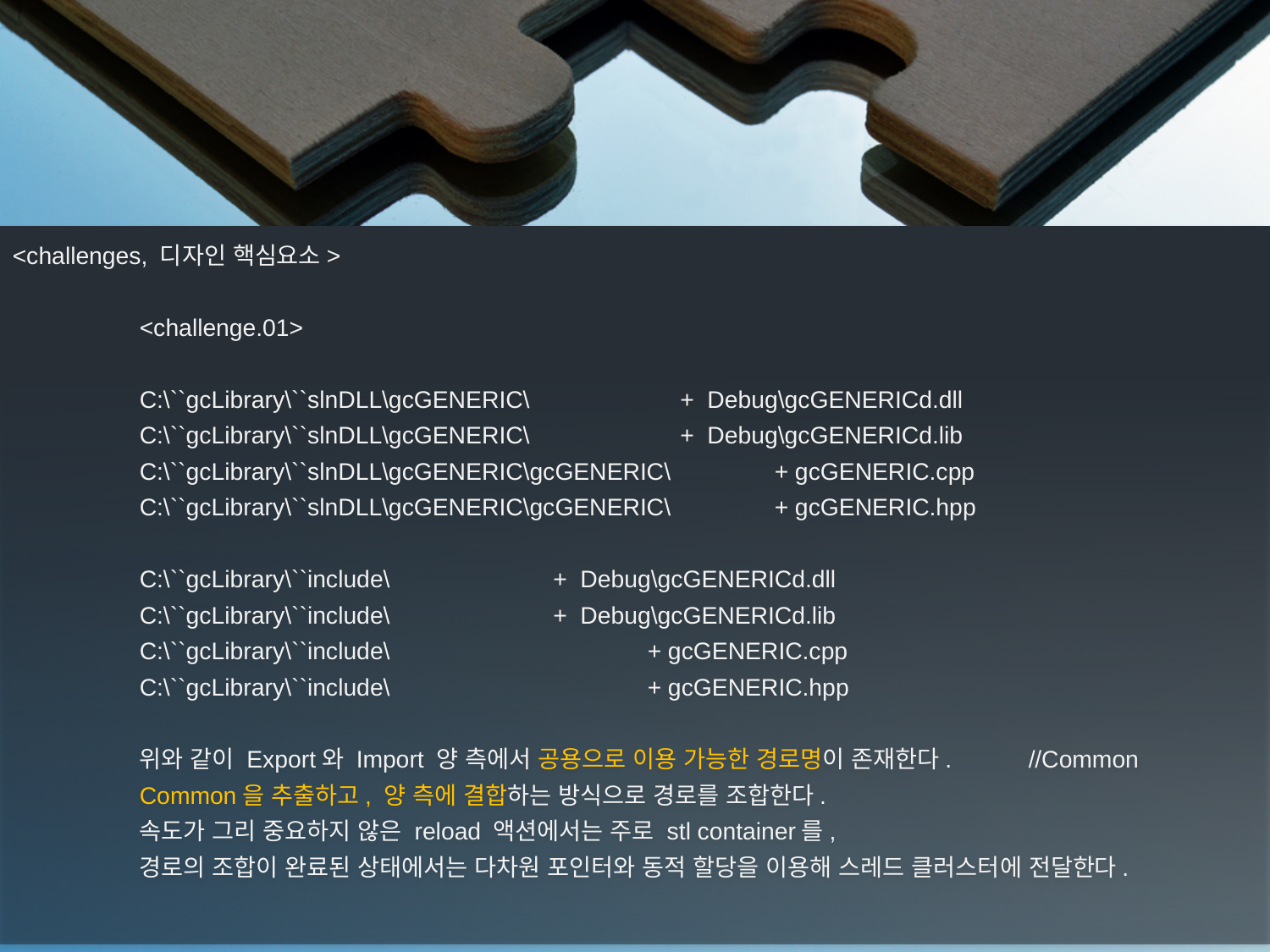

<challenges, 디자인 핵심요소>

	<challenge.01>

	C:\``gcLibrary\``slnDLL\gcGENERIC\	     +  Debug\gcGENERICd.dll
	C:\``gcLibrary\``slnDLL\gcGENERIC\	     +  Debug\gcGENERICd.lib
	C:\``gcLibrary\``slnDLL\gcGENERIC\gcGENERIC\	+ gcGENERIC.cpp
	C:\``gcLibrary\``slnDLL\gcGENERIC\gcGENERIC\	+ gcGENERIC.hpp

	C:\``gcLibrary\``include\		     +  Debug\gcGENERICd.dll
	C:\``gcLibrary\``include\		     +  Debug\gcGENERICd.lib
	C:\``gcLibrary\``include\			+ gcGENERIC.cpp
	C:\``gcLibrary\``include\			+ gcGENERIC.hpp

 	위와 같이 Export와 Import 양 측에서 공용으로 이용 가능한 경로명이 존재한다.	//Common
	Common을 추출하고, 양 측에 결합하는 방식으로 경로를 조합한다.
	속도가 그리 중요하지 않은 reload 액션에서는 주로 stl container를,
	경로의 조합이 완료된 상태에서는 다차원 포인터와 동적 할당을 이용해 스레드 클러스터에 전달한다.